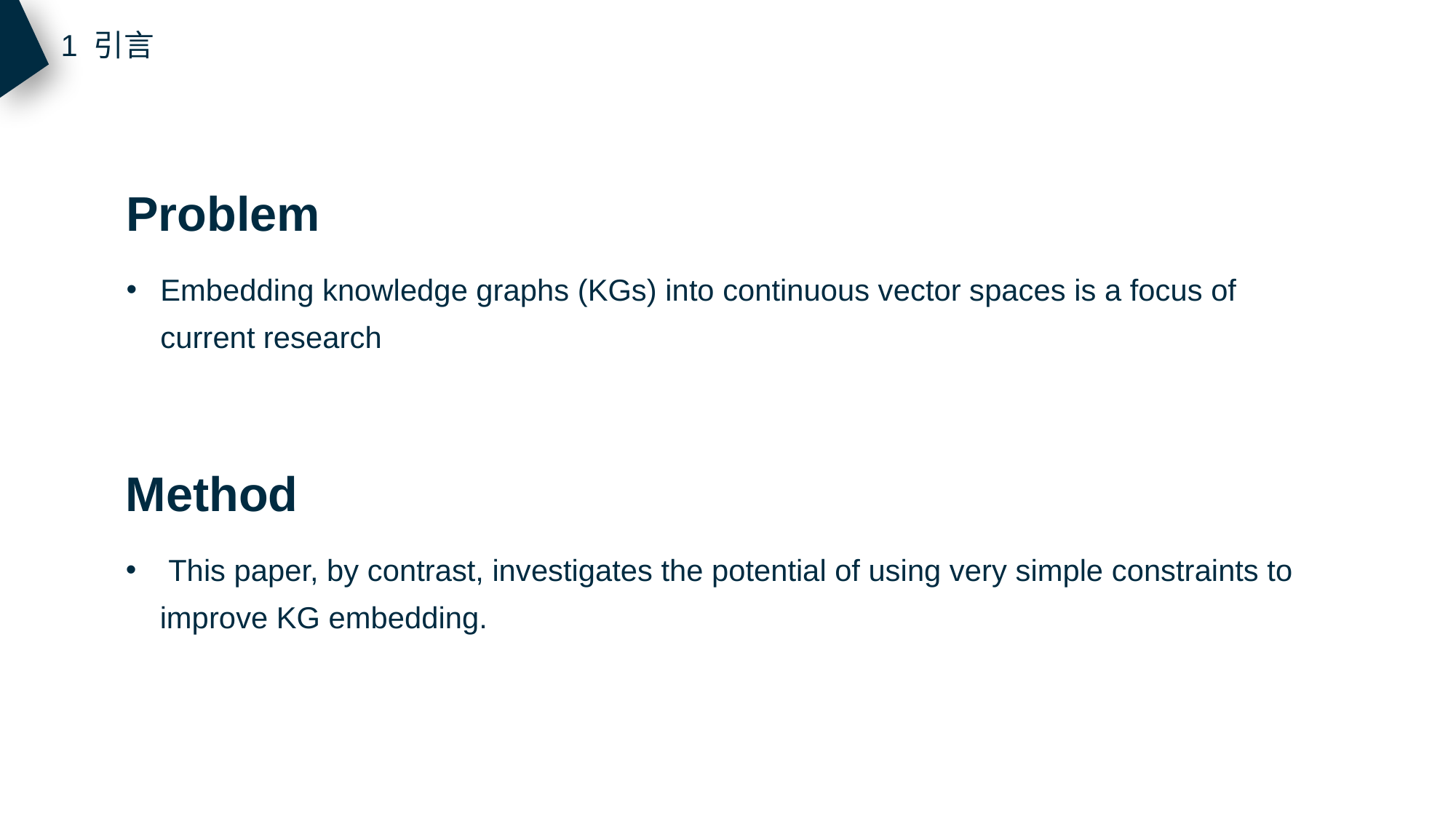

1 引言
Problem
Embedding knowledge graphs (KGs) into continuous vector spaces is a focus of current research
Method
 This paper, by contrast, investigates the potential of using very simple constraints to improve KG embedding.